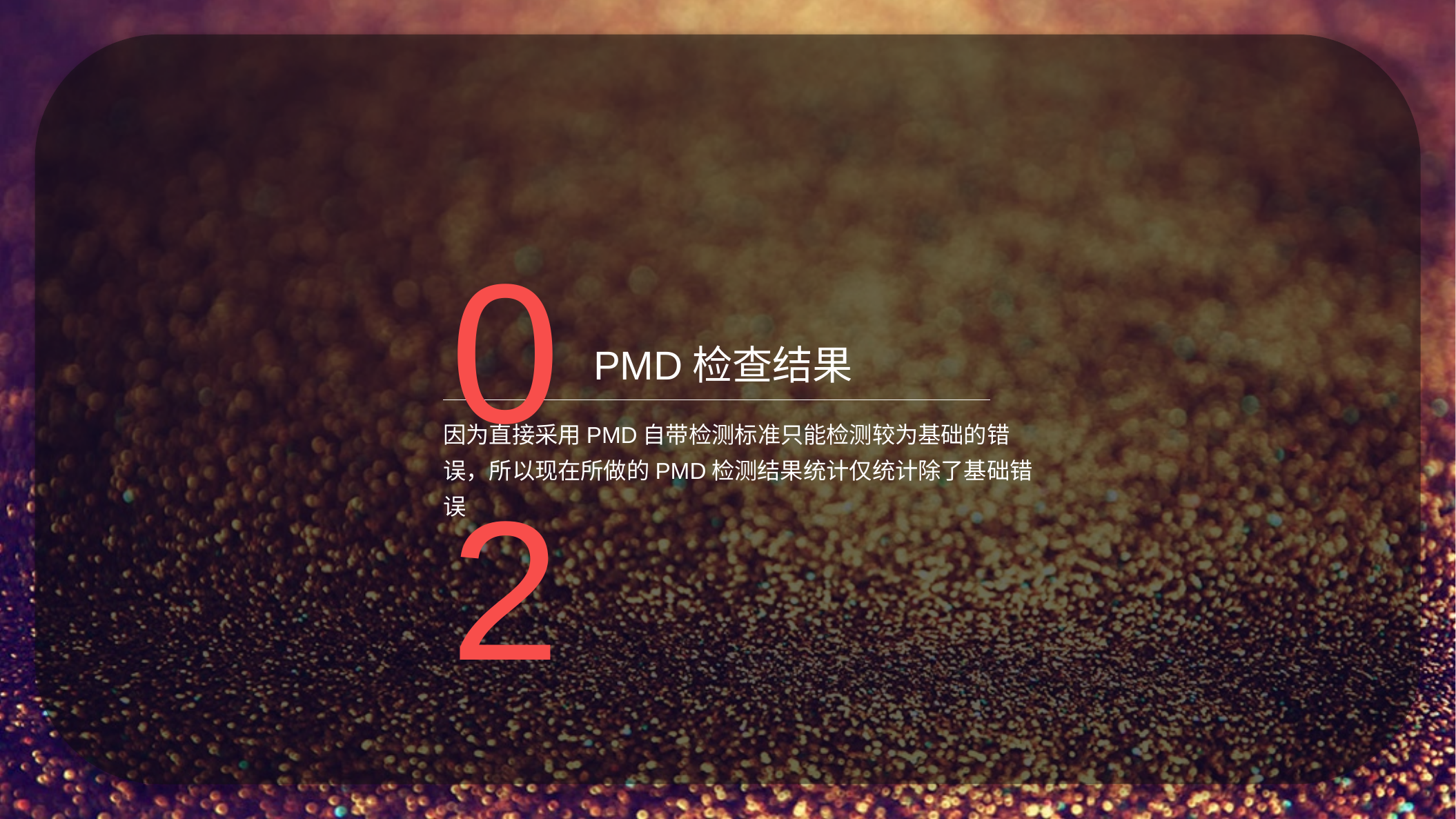

02
PMD检查结果
因为直接采用PMD自带检测标准只能检测较为基础的错误，所以现在所做的PMD检测结果统计仅统计除了基础错误